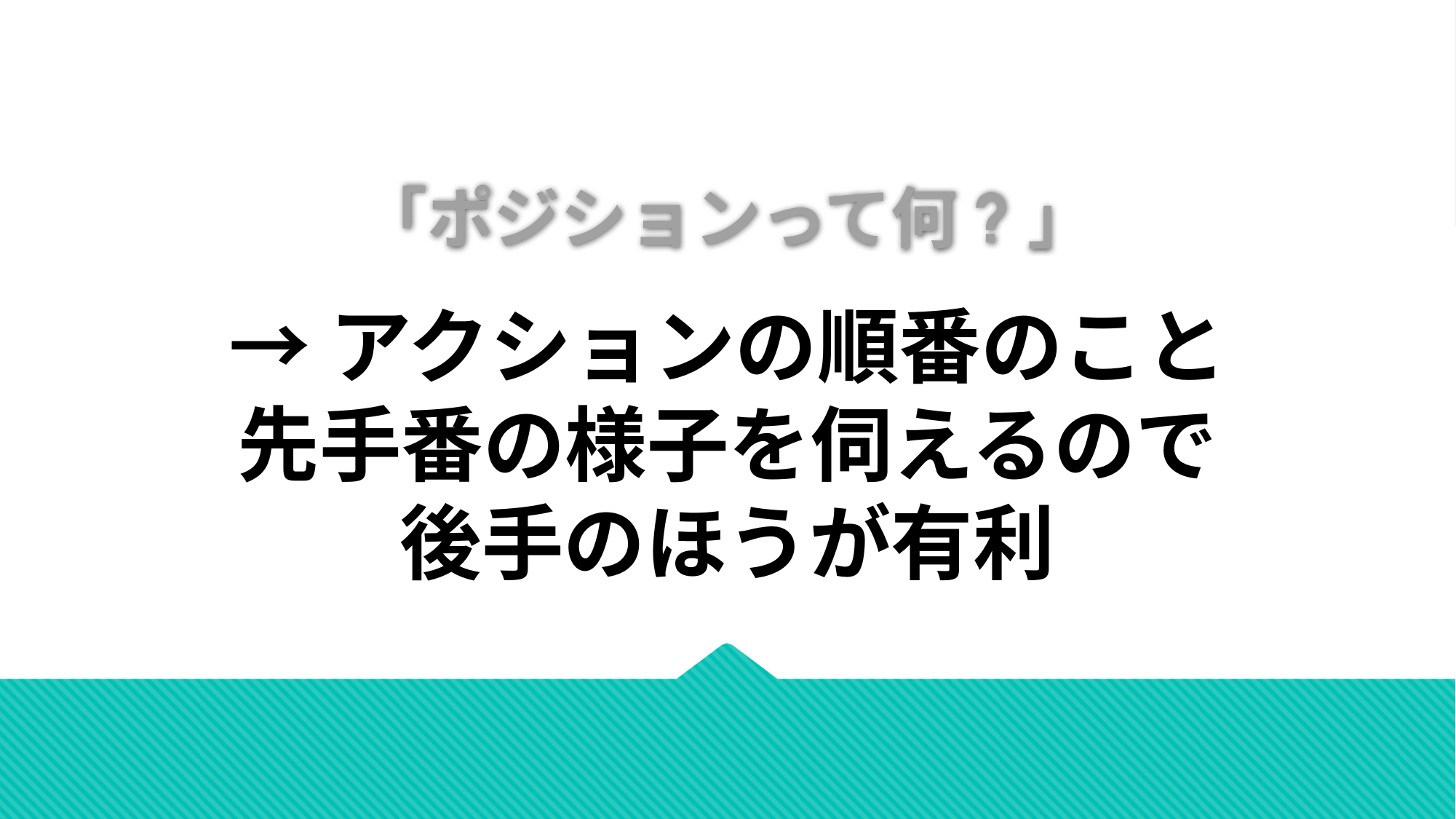

# 「ポジションって何?」
→アクションの順番のこと
先手番の様子を伺えるので
後手のほうが有利